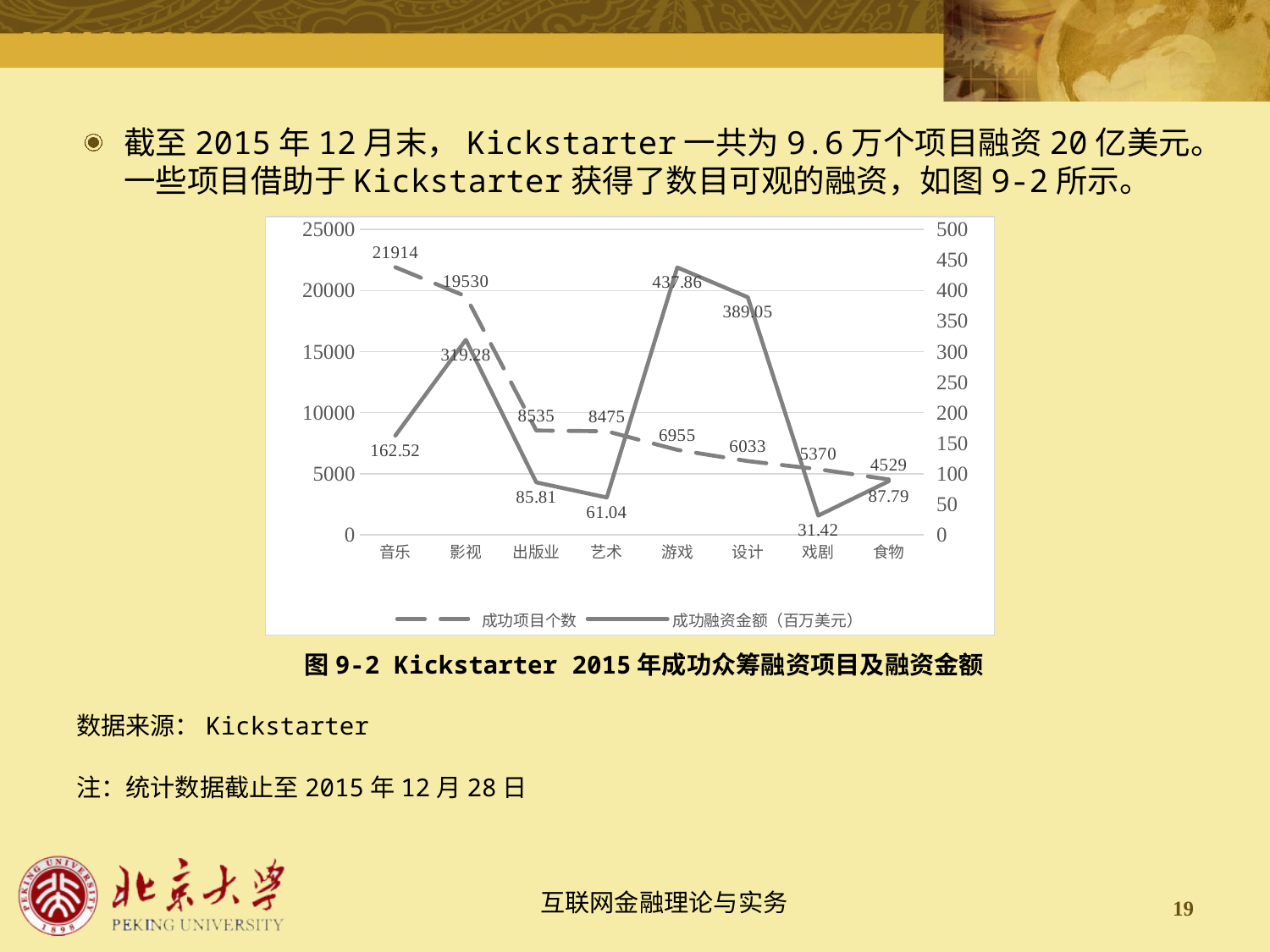

截至2015年12月末，Kickstarter一共为9.6万个项目融资20亿美元。一些项目借助于Kickstarter获得了数目可观的融资，如图9-2所示。

图9-2 Kickstarter 2015年成功众筹融资项目及融资金额
数据来源：Kickstarter
注：统计数据截止至2015年12月28日

### Chart

| Category | 成功项目个数 | 成功融资金额（百万美元） |
|---|---|---|
| 音乐 | 21914.0 | 162.52 |
| 影视 | 19530.0 | 319.2799999999996 |
| 出版业 | 8535.0 | 85.81 |
| 艺术 | 8475.0 | 61.04 |
| 游戏 | 6955.0 | 437.86 |
| 设计 | 6033.0 | 389.05 |
| 戏剧 | 5370.0 | 31.41999999999999 |
| 食物 | 4529.0 | 87.79 |
19